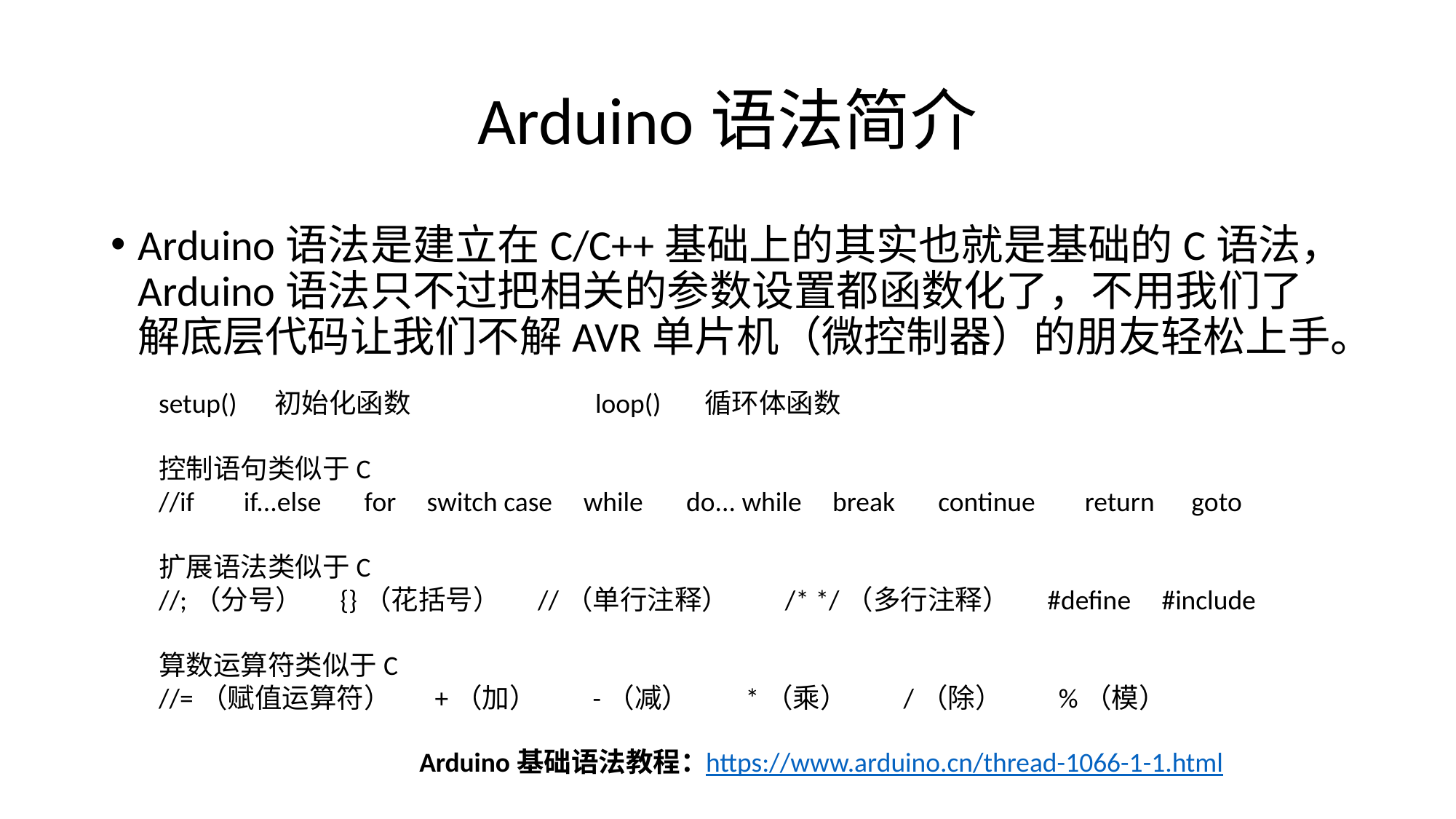

# Arduino语法简介
Arduino语法是建立在C/C++基础上的其实也就是基础的C语法，Arduino语法只不过把相关的参数设置都函数化了，不用我们了解底层代码让我们不解AVR单片机（微控制器）的朋友轻松上手。
setup()     初始化函数		loop()      循环体函数

控制语句类似于C
//if        if...else       for     switch case     while       do... while     break       continue        return      goto

扩展语法类似于C
//;（分号）     {}（花括号）     //（单行注释）        /* */（多行注释）     #define     #include

算数运算符类似于C
//=（赋值运算符）      +（加）        -（减）        *（乘）        /（除）        %（模）
Arduino基础语法教程：
https://www.arduino.cn/thread-1066-1-1.html